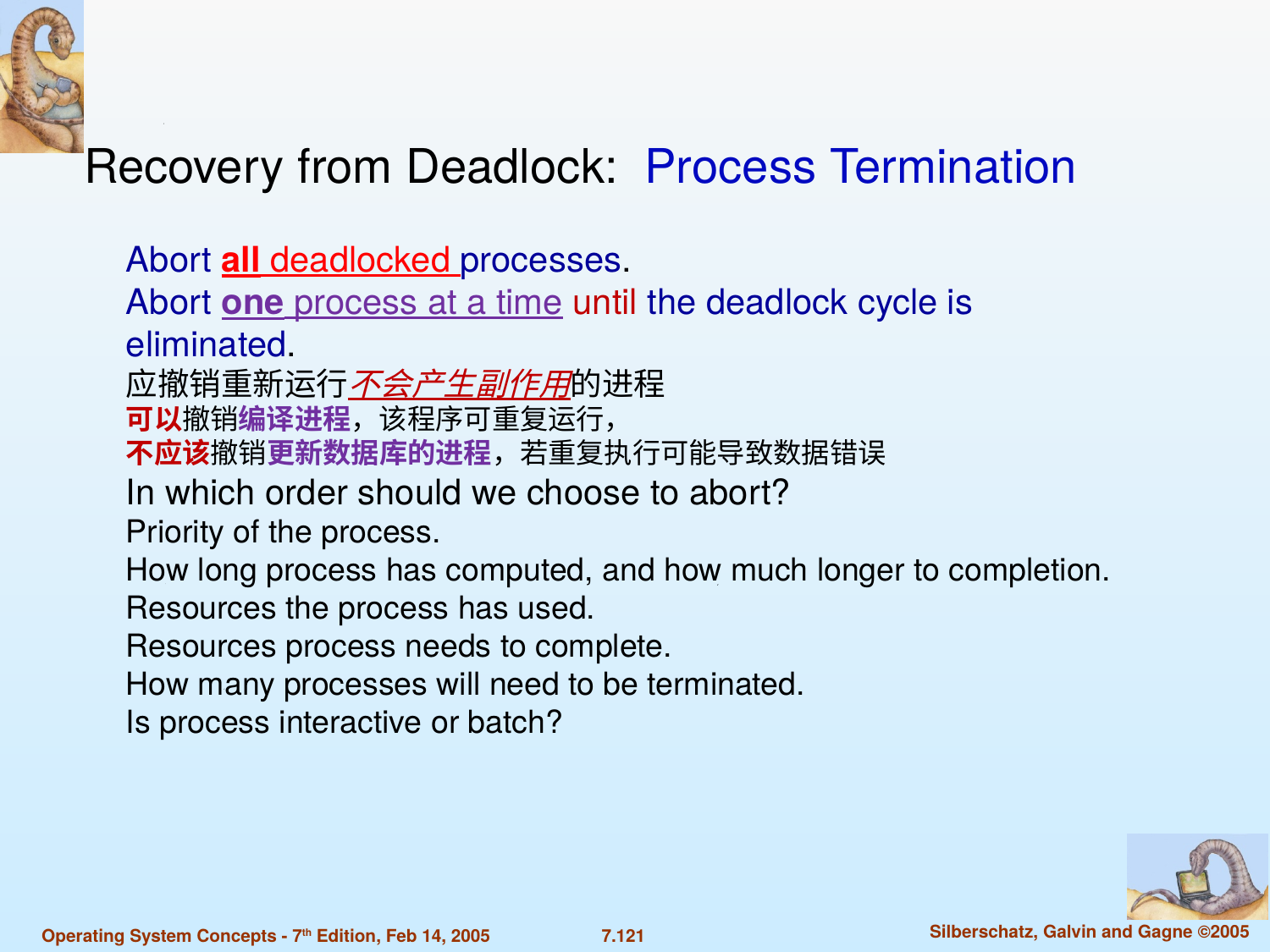

Recovery from Deadlock:  Process Termination
Abort all deadlocked processes.
Abort one process at a time until the deadlock cycle is eliminated.
应撤销重新运行不会产生副作用的进程
可以撤销编译进程，该程序可重复运行，
不应该撤销更新数据库的进程，若重复执行可能导致数据错误
In which order should we choose to abort?
Priority of the process.
How long process has computed, and how much longer to completion.
Resources the process has used.
Resources process needs to complete.
How many processes will need to be terminated.
Is process interactive or batch?